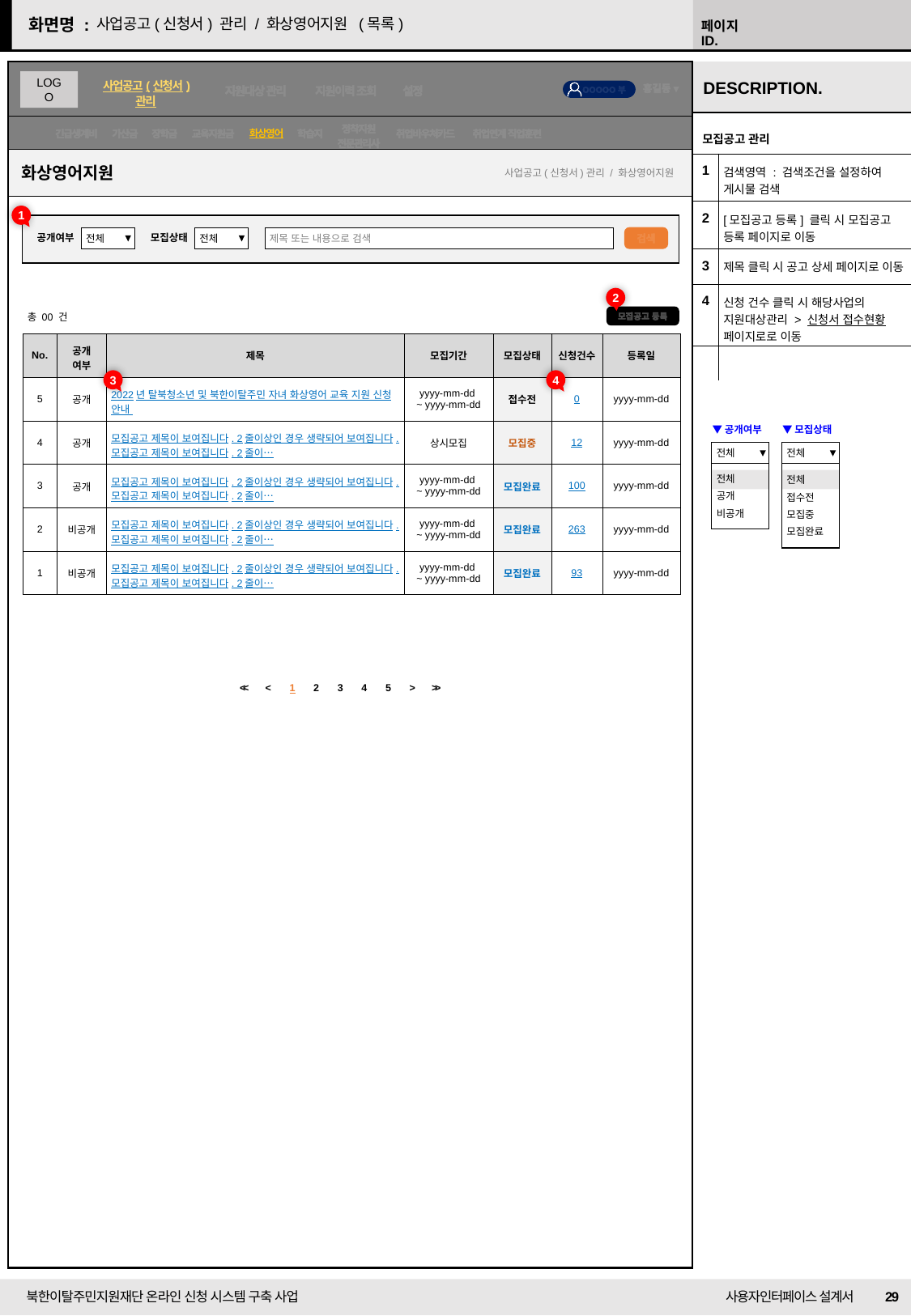

사업공고(신청서) 관리 / 화상영어지원  (목록)

화상영어
| 모집공고 관리 |  |
| --- | --- |
| 1 | 검색영역 : 검색조건을 설정하여 게시물 검색 |
| 2 | [모집공고 등록] 클릭 시 모집공고 등록 페이지로 이동 |
| 3 | 제목 클릭 시 공고 상세 페이지로 이동 |
| 4 | 신청 건수 클릭 시 해당사업의 지원대상관리 > 신청서 접수현황 페이지로로 이동 |
|  |  |
화상영어지원
사업공고(신청서)관리 / 화상영어지원
1

검색
공개여부
전체

모집상태
전체

제목 또는 내용으로 검색
2
총 00 건
모집공고 등록
| No. | 공개 여부 | 제목 | 모집기간 | 모집상태 | 신청건수 | 등록일 |
| --- | --- | --- | --- | --- | --- | --- |
| 5 | 공개 | 2022년 탈북청소년 및 북한이탈주민 자녀 화상영어 교육 지원 신청 안내 | yyyy-mm-dd ~ yyyy-mm-dd | 접수전 | 0 | yyyy-mm-dd |
| 4 | 공개 | 모집공고 제목이 보여집니다. 2줄이상인 경우 생략되어 보여집니다. 모집공고 제목이 보여집니다. 2줄이… | 상시모집 | 모집중 | 12 | yyyy-mm-dd |
| 3 | 공개 | 모집공고 제목이 보여집니다. 2줄이상인 경우 생략되어 보여집니다. 모집공고 제목이 보여집니다. 2줄이… | yyyy-mm-dd ~ yyyy-mm-dd | 모집완료 | 100 | yyyy-mm-dd |
| 2 | 비공개 | 모집공고 제목이 보여집니다. 2줄이상인 경우 생략되어 보여집니다. 모집공고 제목이 보여집니다. 2줄이… | yyyy-mm-dd ~ yyyy-mm-dd | 모집완료 | 263 | yyyy-mm-dd |
| 1 | 비공개 | 모집공고 제목이 보여집니다. 2줄이상인 경우 생략되어 보여집니다. 모집공고 제목이 보여집니다. 2줄이… | yyyy-mm-dd ~ yyyy-mm-dd | 모집완료 | 93 | yyyy-mm-dd |
3
4
▼공개여부
전체

전체
공개
비공개

▼모집상태
전체

전체
접수전
모집중
모집완료

| << | < | 1 | 2 | 3 | 4 | 5 | > | >> |
| --- | --- | --- | --- | --- | --- | --- | --- | --- |
29